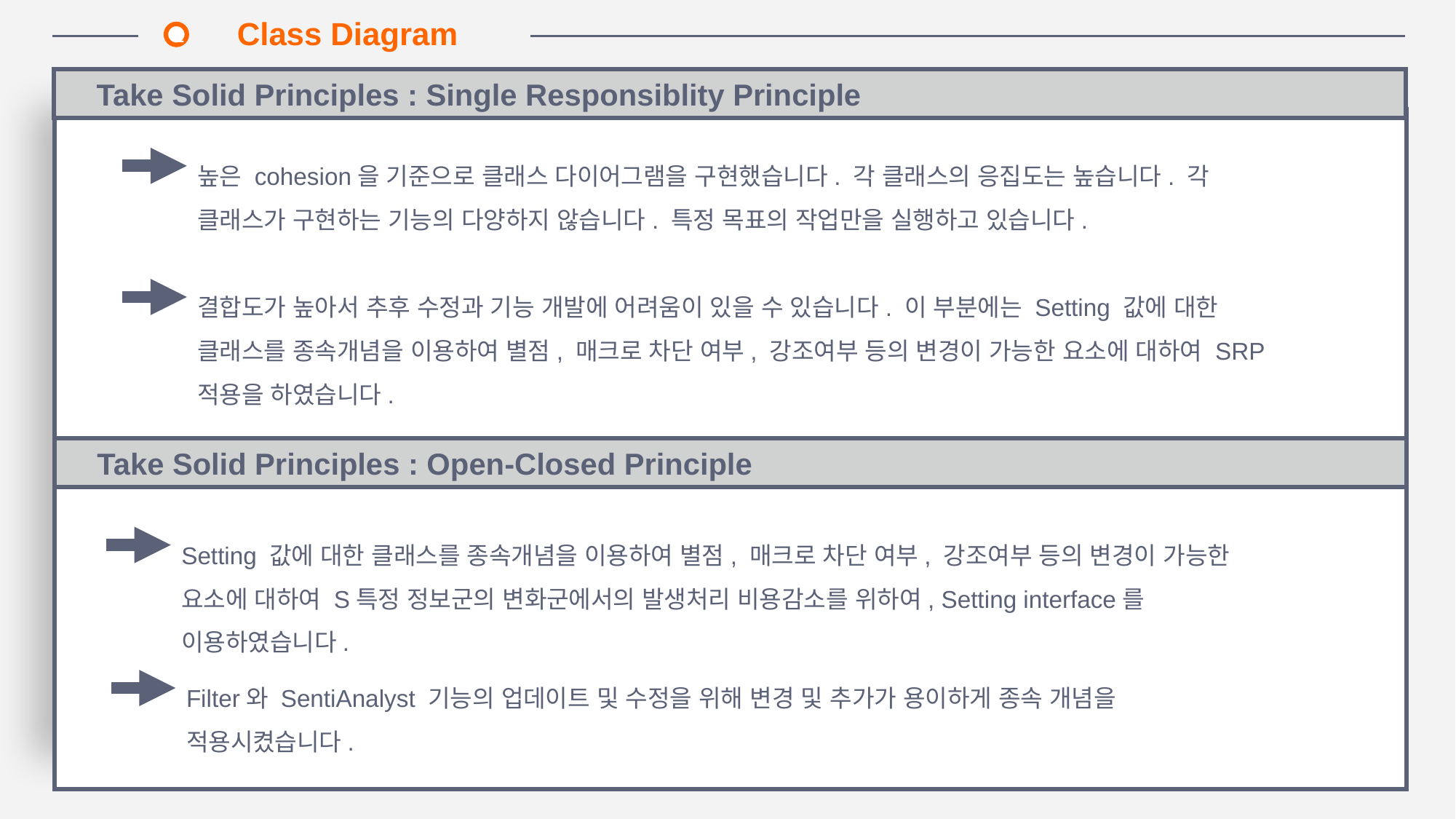

Class Diagram
1

Take Solid Principles : Single Responsiblity Principle

높은 cohesion을 기준으로 클래스 다이어그램을 구현했습니다. 각 클래스의 응집도는 높습니다. 각 클래스가 구현하는 기능의 다양하지 않습니다. 특정 목표의 작업만을 실행하고 있습니다.
결합도가 높아서 추후 수정과 기능 개발에 어려움이 있을 수 있습니다. 이 부분에는 Setting 값에 대한 클래스를 종속개념을 이용하여 별점, 매크로 차단 여부, 강조여부 등의 변경이 가능한 요소에 대하여 SRP적용을 하였습니다.

Take Solid Principles : Open-Closed Principle
Setting 값에 대한 클래스를 종속개념을 이용하여 별점, 매크로 차단 여부, 강조여부 등의 변경이 가능한 요소에 대하여 S특정 정보군의 변화군에서의 발생처리 비용감소를 위하여, Setting interface를 이용하였습니다.

Filter와 SentiAnalyst 기능의 업데이트 및 수정을 위해 변경 및 추가가 용이하게 종속 개념을 적용시켰습니다.